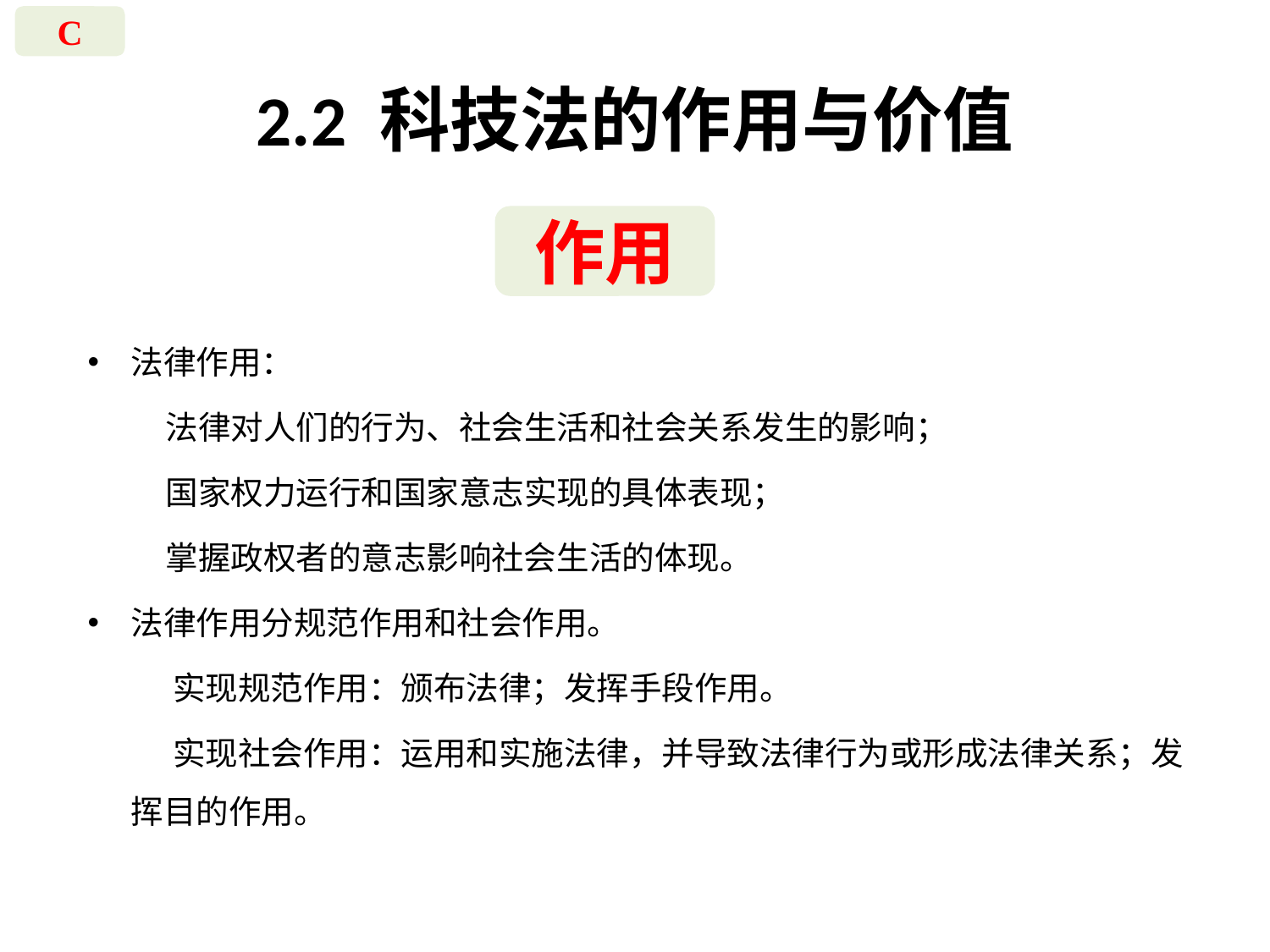

C
# 2.2 科技法的作用与价值
作用
法律作用：
          法律对人们的行为、社会生活和社会关系发生的影响；
          国家权力运行和国家意志实现的具体表现；
          掌握政权者的意志影响社会生活的体现。
法律作用分规范作用和社会作用。
           实现规范作用：颁布法律；发挥手段作用。
           实现社会作用：运用和实施法律，并导致法律行为或形成法律关系；发挥目的作用。